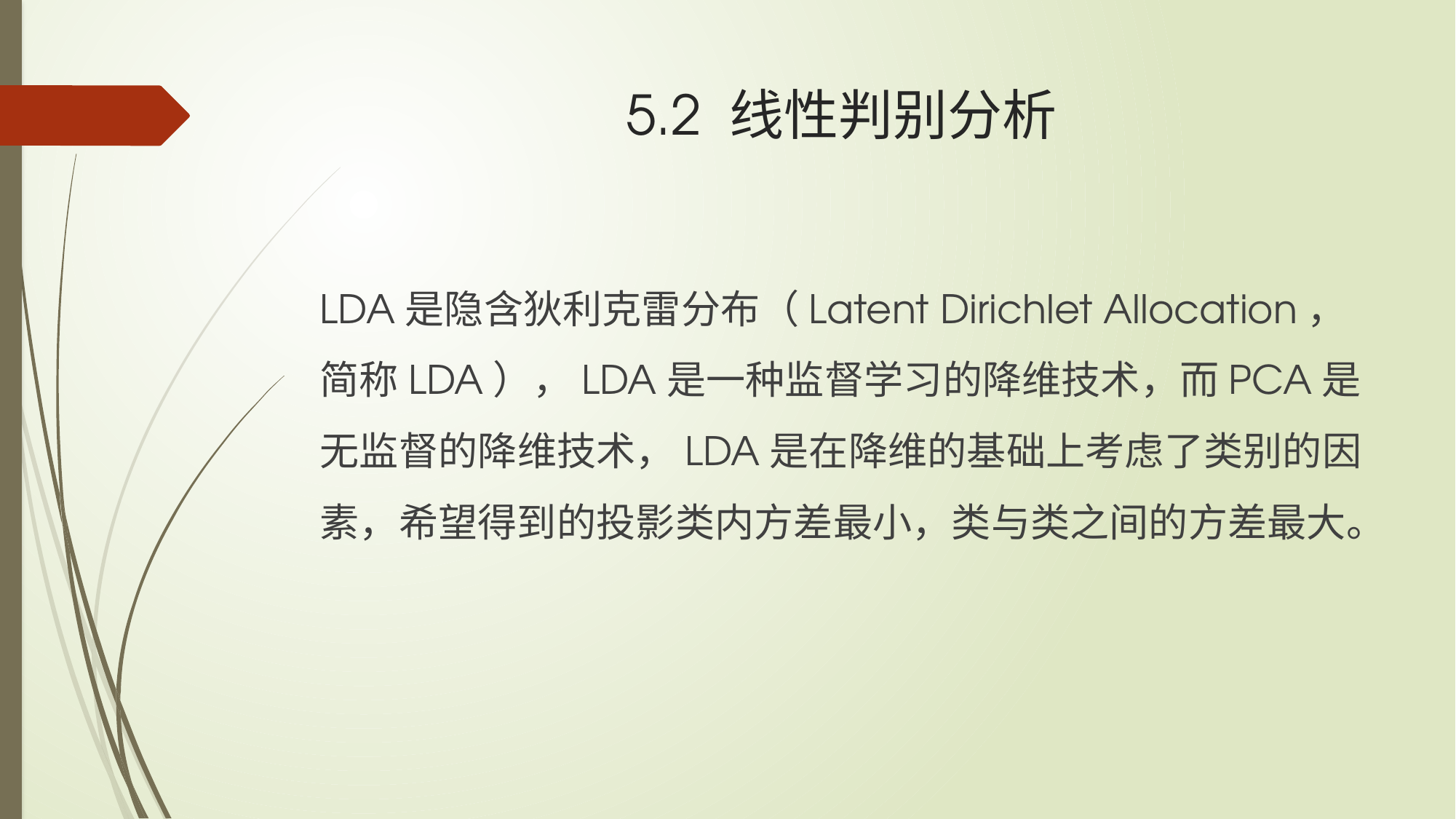

# 5.2 线性判别分析
LDA是隐含狄利克雷分布（Latent Dirichlet Allocation，简称LDA），LDA是一种监督学习的降维技术，而PCA是无监督的降维技术，LDA是在降维的基础上考虑了类别的因素，希望得到的投影类内方差最小，类与类之间的方差最大。